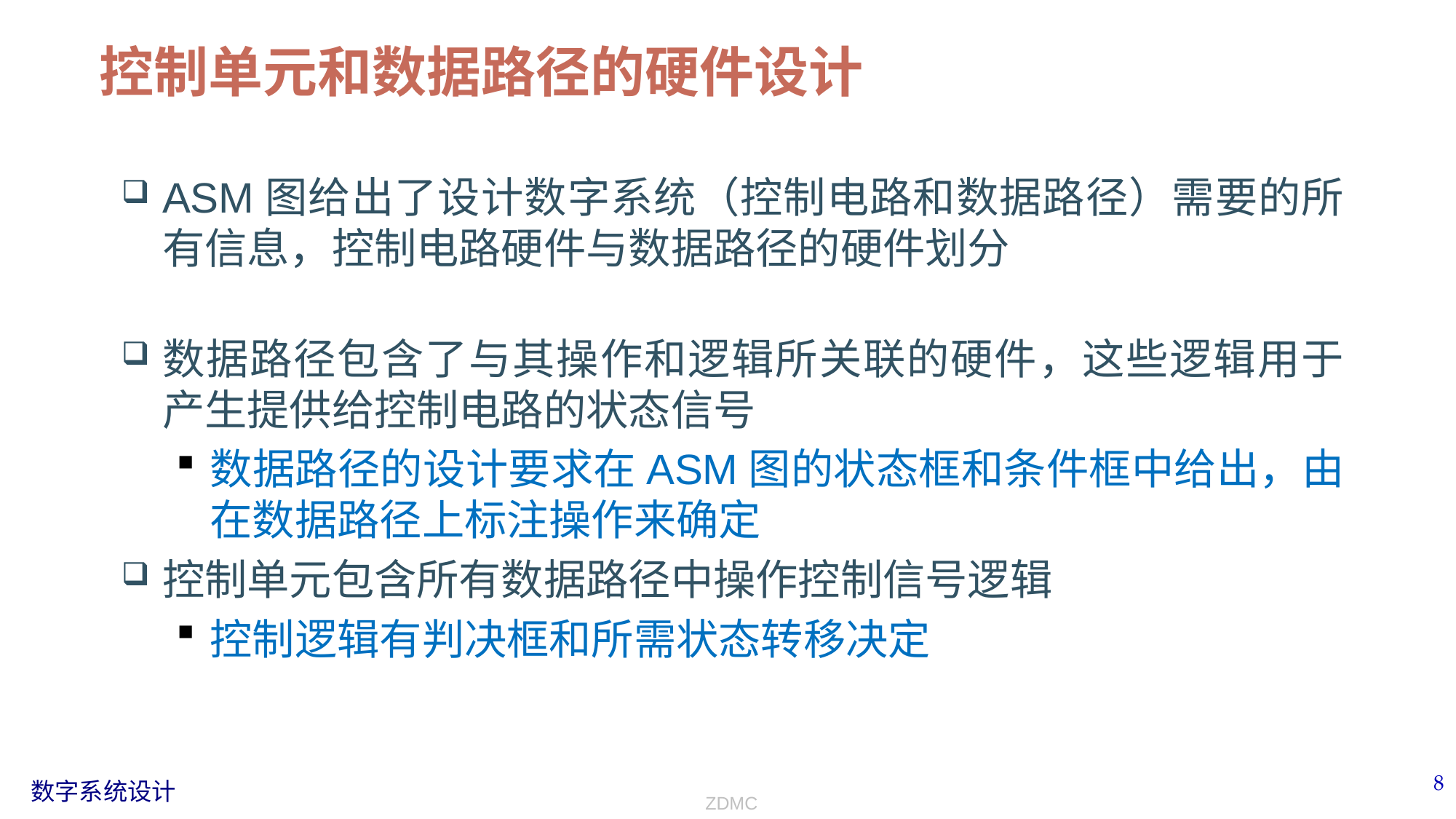

# 控制单元和数据路径的硬件设计
ASM图给出了设计数字系统（控制电路和数据路径）需要的所有信息，控制电路硬件与数据路径的硬件划分

数据路径包含了与其操作和逻辑所关联的硬件，这些逻辑用于产生提供给控制电路的状态信号
数据路径的设计要求在ASM图的状态框和条件框中给出，由在数据路径上标注操作来确定
控制单元包含所有数据路径中操作控制信号逻辑
控制逻辑有判决框和所需状态转移决定
ZDMC
8